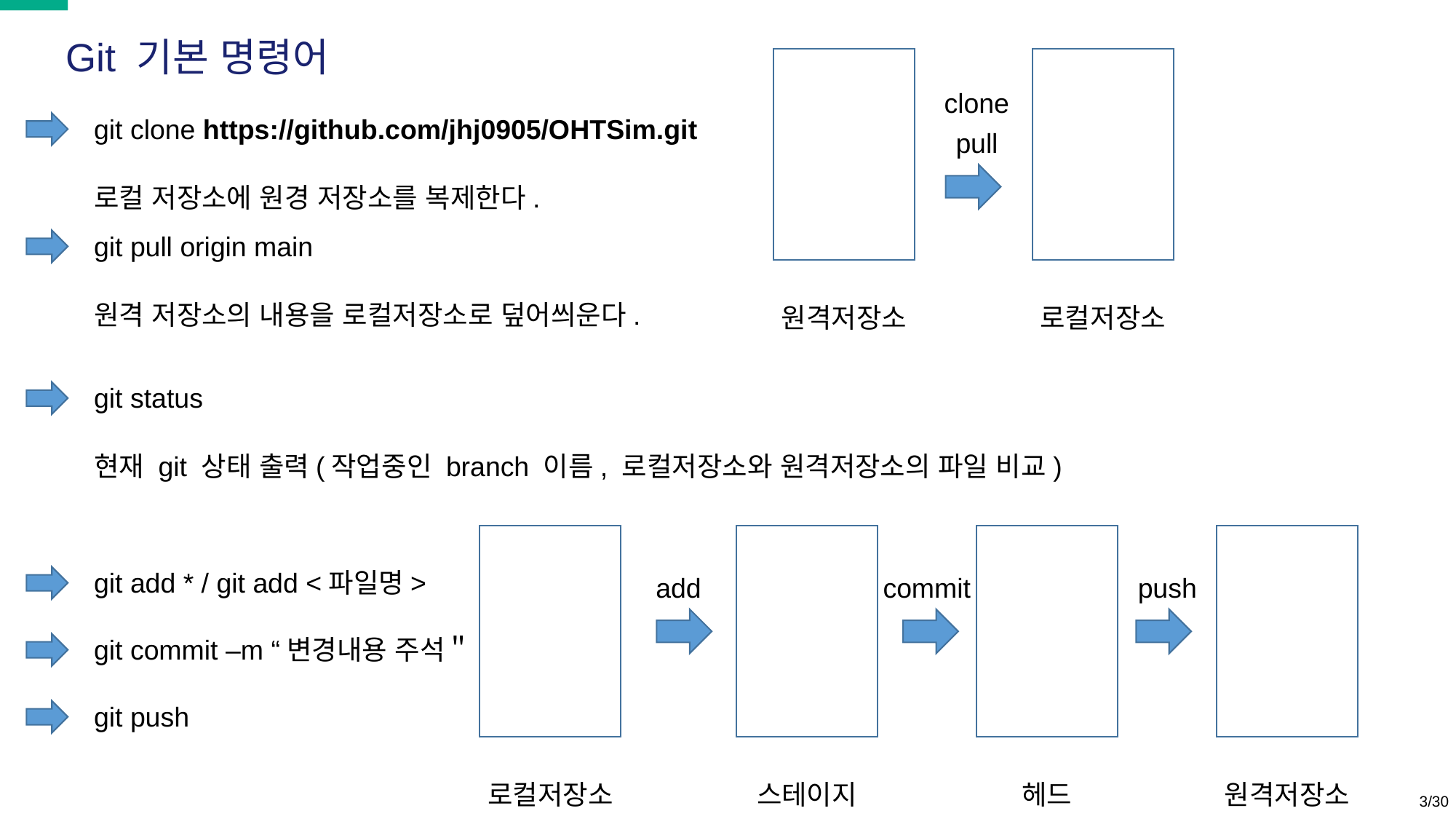

Git 기본 명령어

원격저장소

로컬저장소
clone
pull

git clone https://github.com/jhj0905/OHTSim.git

로컬 저장소에 원경 저장소를 복제한다.
git pull origin main

원격 저장소의 내용을 로컬저장소로 덮어씌운다.
git status

현재 git 상태 출력(작업중인 branch 이름, 로컬저장소와 원격저장소의 파일 비교)

로컬저장소

스테이지

헤드

원격저장소
git add * / git add <파일명>

add
commit
push

git commit –m “변경내용 주석＂

git push